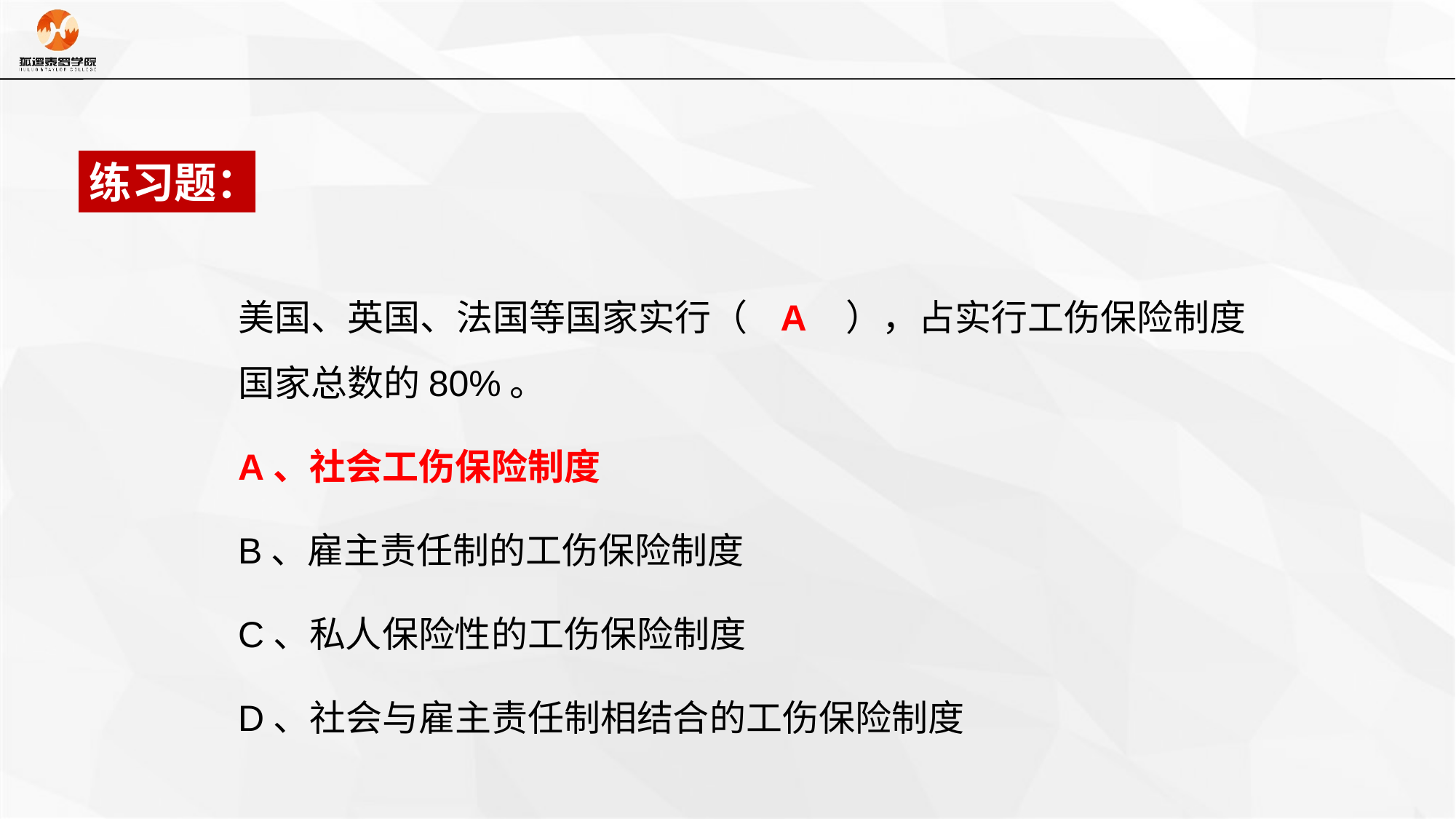

练习题：
美国、英国、法国等国家实行（   A   ），占实行工伤保险制度国家总数的80%。
A、社会工伤保险制度
B、雇主责任制的工伤保险制度
C、私人保险性的工伤保险制度
D、社会与雇主责任制相结合的工伤保险制度